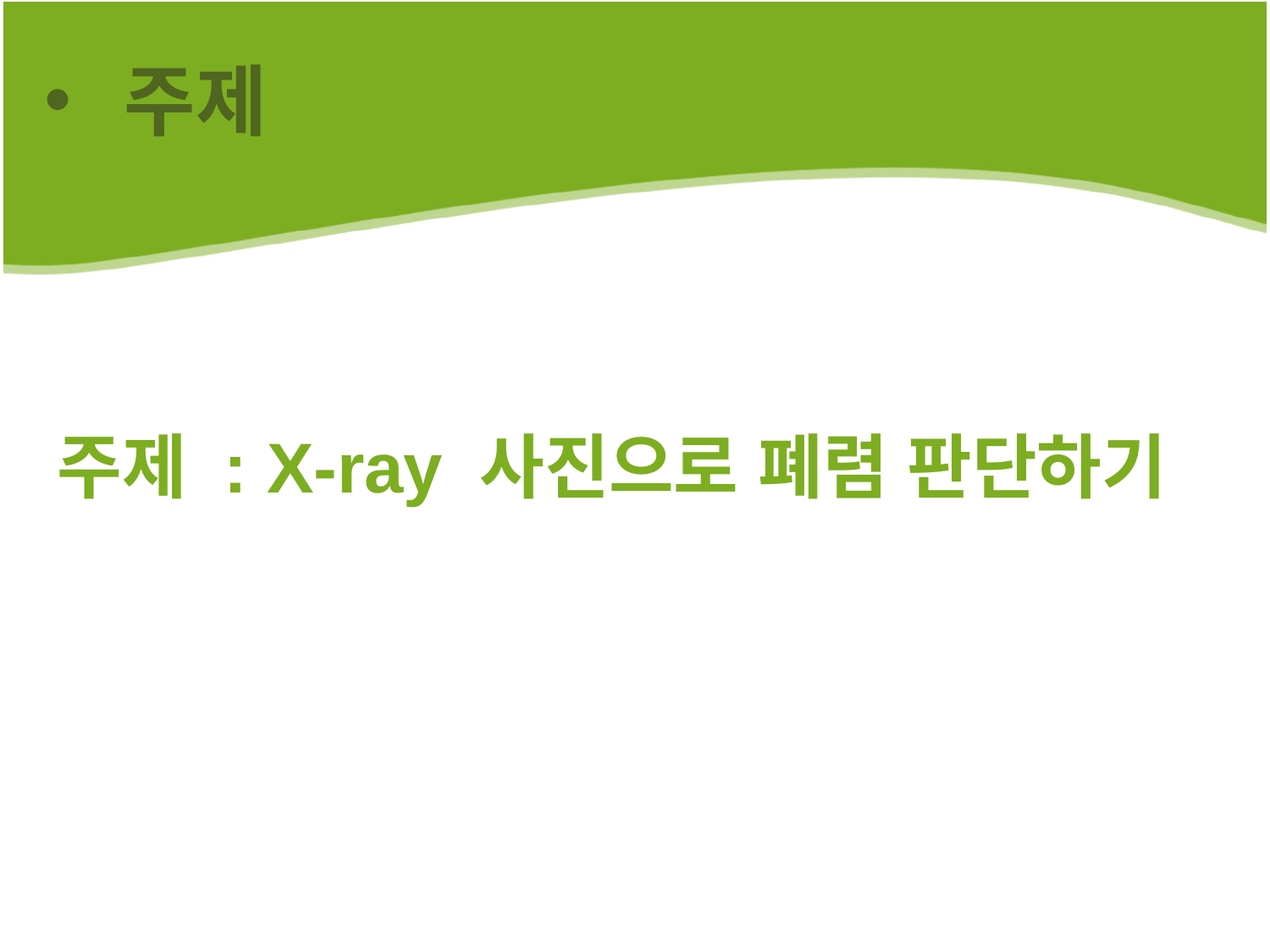

주제
주제 : X-ray 사진으로 폐렴 판단하기

자료
현상